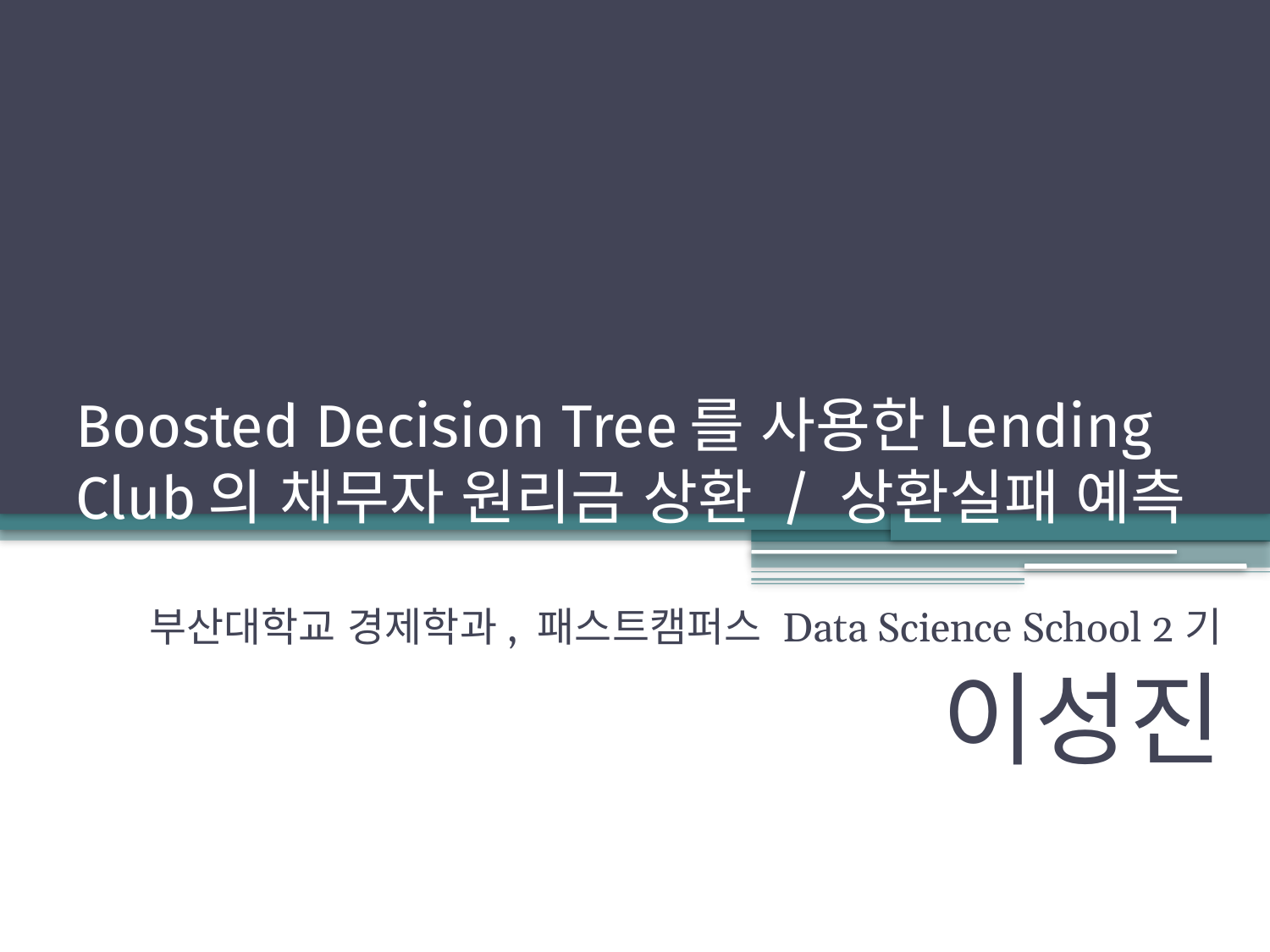

# Boosted Decision Tree를 사용한Lending Club의 채무자 원리금 상환 / 상환실패 예측

부산대학교 경제학과, 패스트캠퍼스 Data Science School 2기
이성진